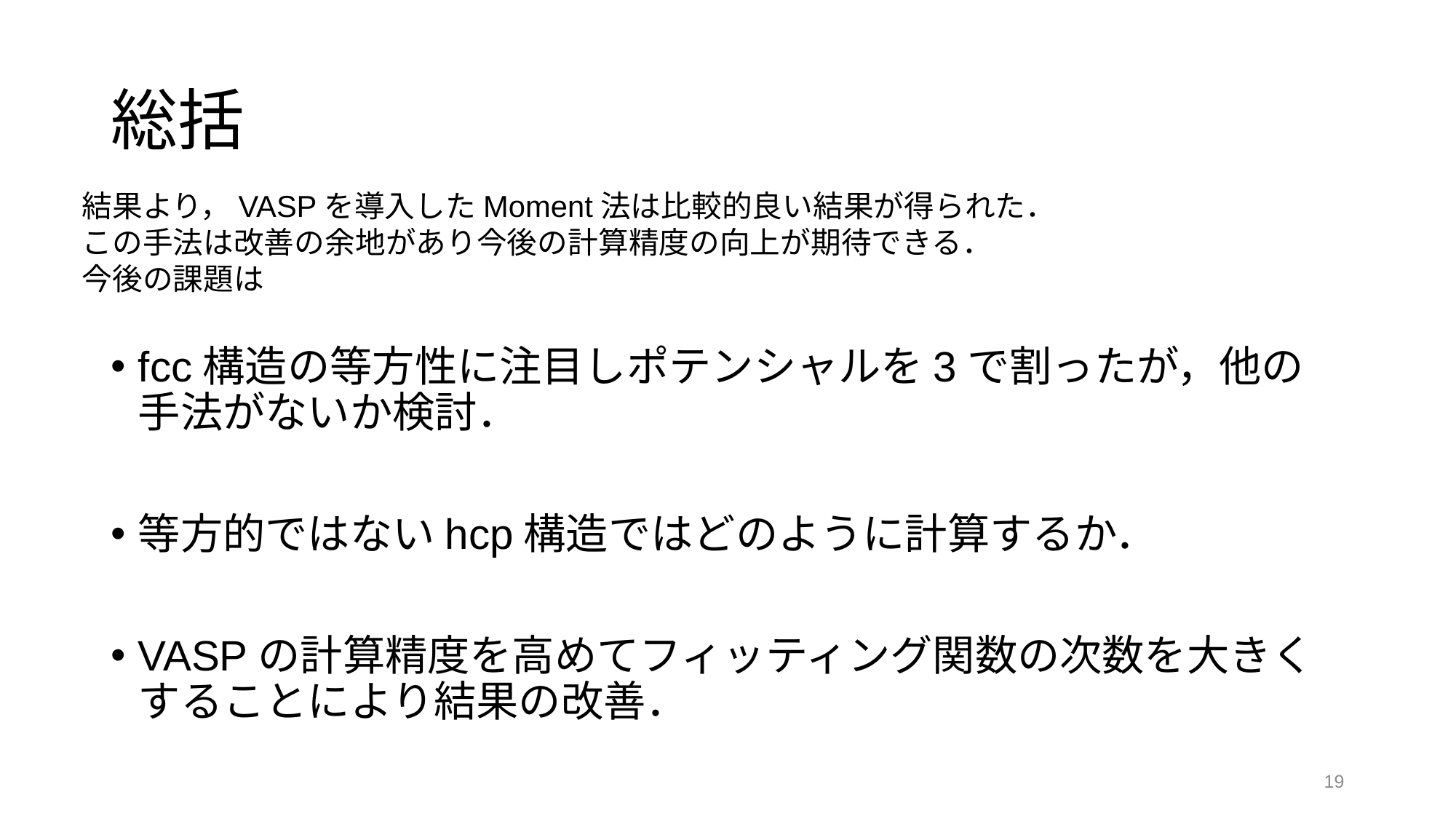

# 総括
結果より，VASPを導入したMoment法は比較的良い結果が得られた．
この手法は改善の余地があり今後の計算精度の向上が期待できる．
今後の課題は
fcc構造の等方性に注目しポテンシャルを3で割ったが，他の手法がないか検討．

等方的ではないhcp構造ではどのように計算するか．

VASPの計算精度を高めてフィッティング関数の次数を大きくすることにより結果の改善．
19